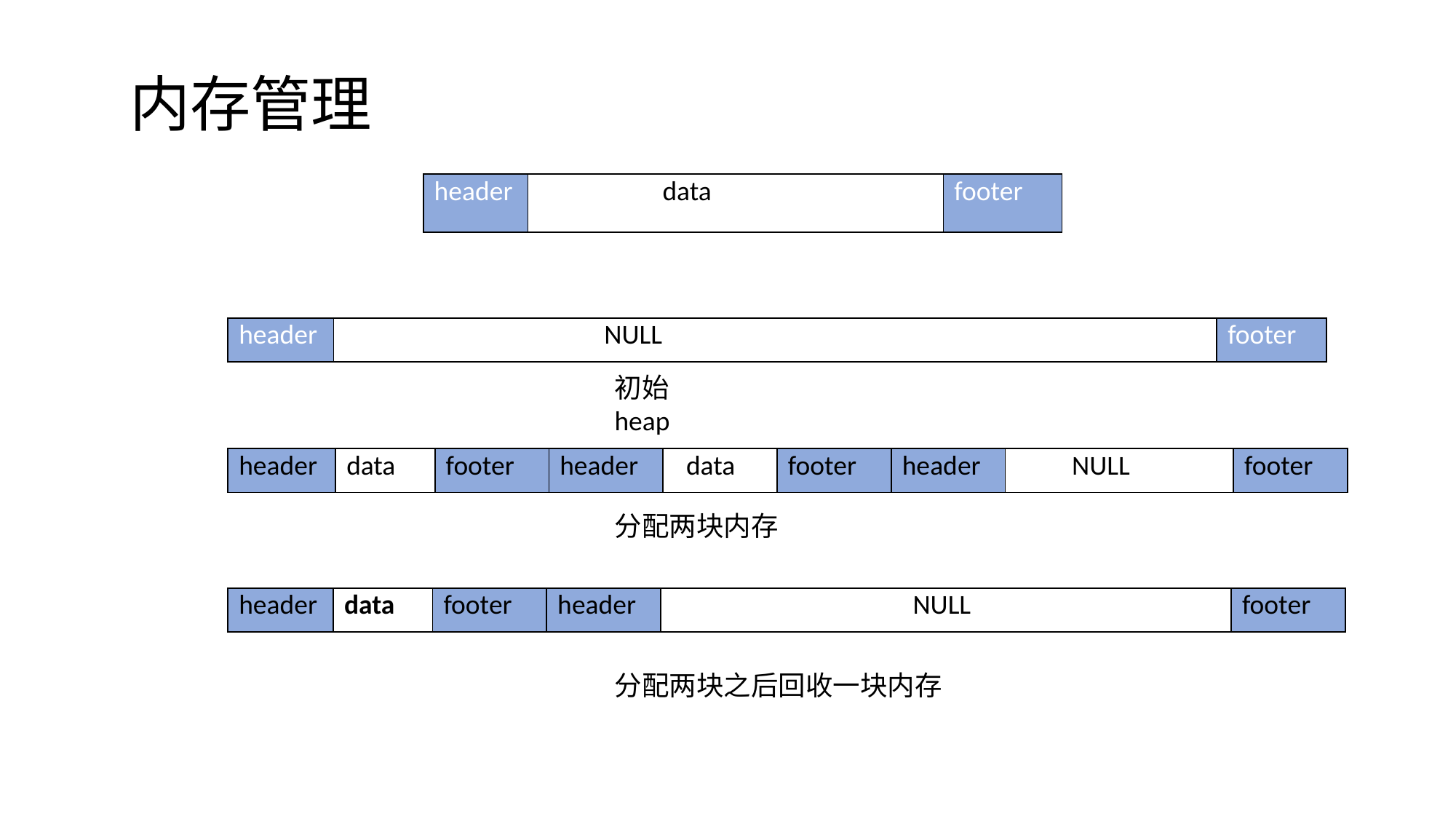

内存管理
| header | data | footer |
| --- | --- | --- |
| header | NULL | footer |
| --- | --- | --- |
初始heap
| header | data | footer | header | data | footer | header | NULL | footer |
| --- | --- | --- | --- | --- | --- | --- | --- | --- |
分配两块内存
| header | data | footer | header | NULL | footer |
| --- | --- | --- | --- | --- | --- |
分配两块之后回收一块内存